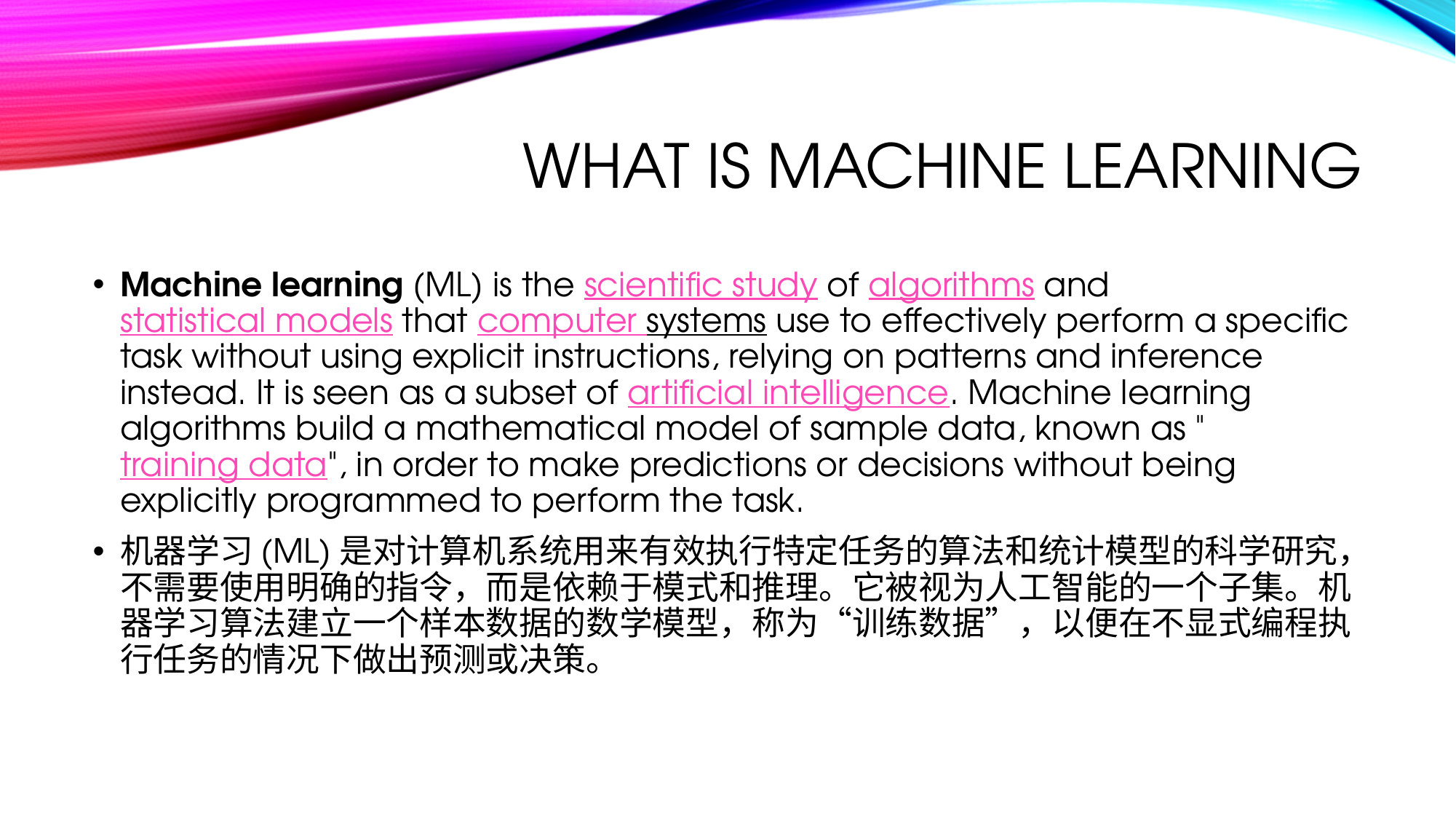

# What is Machine Learning
Machine learning (ML) is the scientific study of algorithms and statistical models that computer systems use to effectively perform a specific task without using explicit instructions, relying on patterns and inference instead. It is seen as a subset of artificial intelligence. Machine learning algorithms build a mathematical model of sample data, known as "training data", in order to make predictions or decisions without being explicitly programmed to perform the task.
机器学习(ML)是对计算机系统用来有效执行特定任务的算法和统计模型的科学研究，不需要使用明确的指令，而是依赖于模式和推理。它被视为人工智能的一个子集。机器学习算法建立一个样本数据的数学模型，称为“训练数据”，以便在不显式编程执行任务的情况下做出预测或决策。